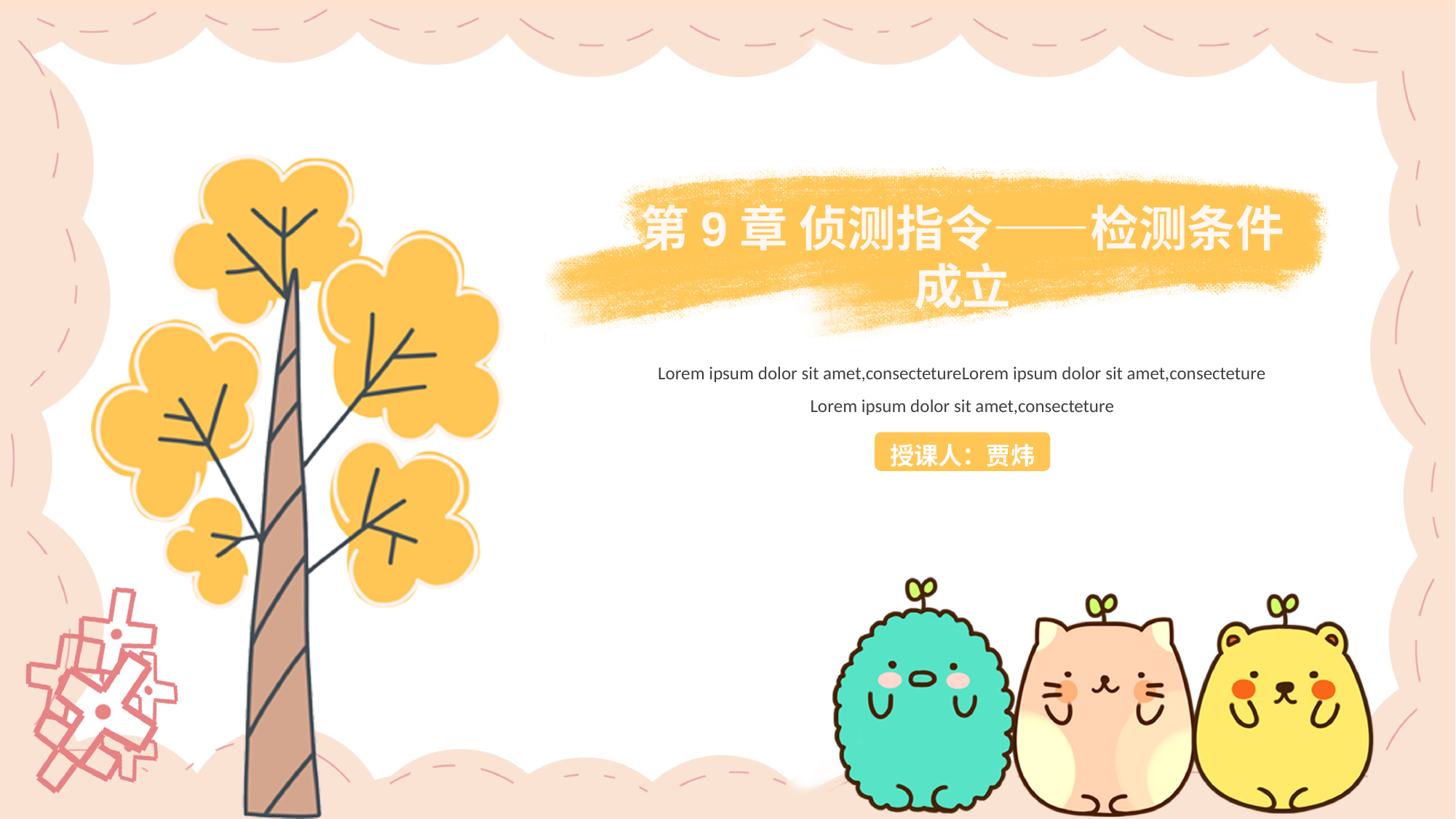

第9章 侦测指令——检测条件
成立
Lorem ipsum dolor sit amet,consectetureLorem ipsum dolor sit amet,consecteture Lorem ipsum dolor sit amet,consecteture

授课人：贾炜